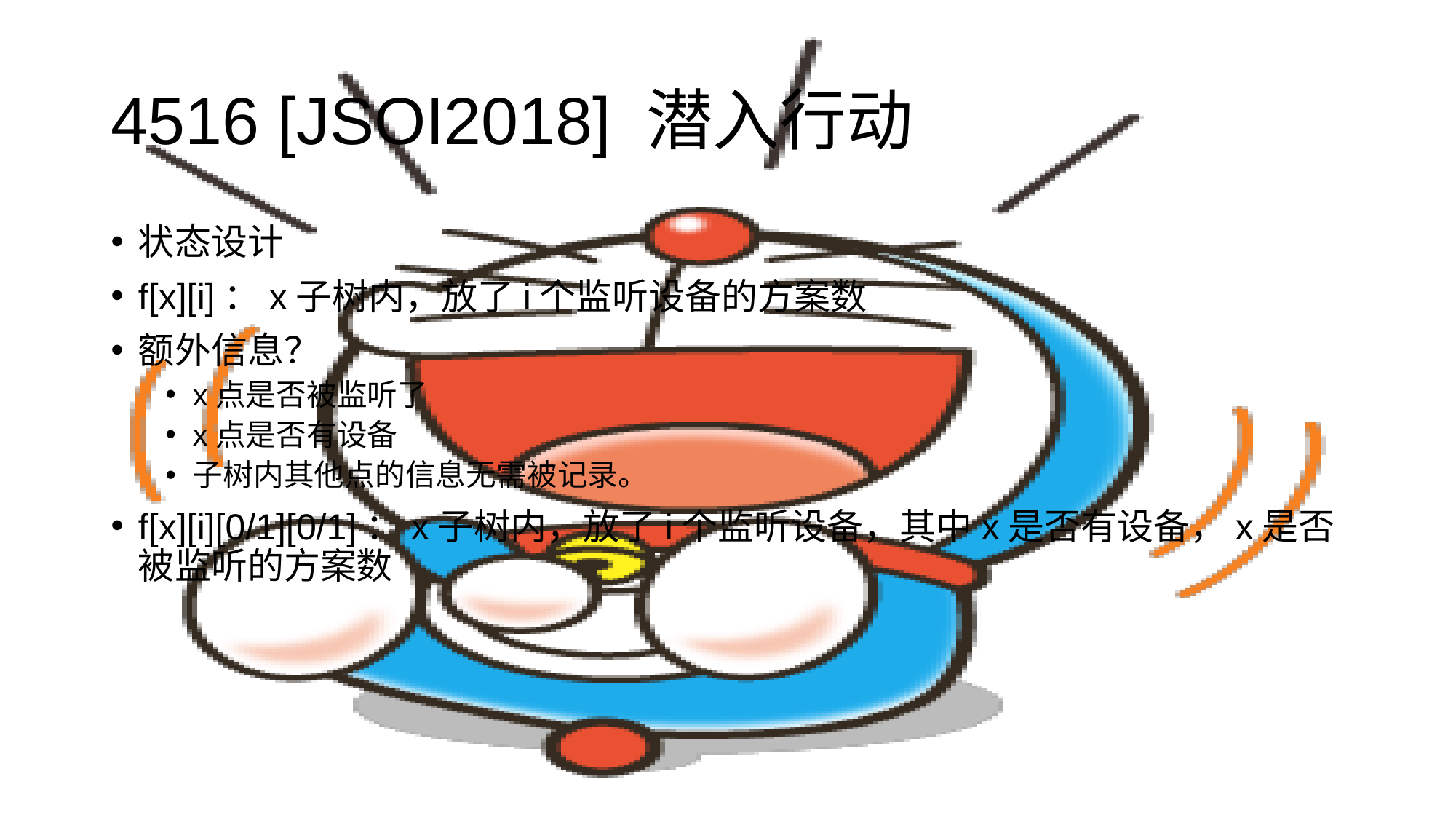

# 4516 [JSOI2018] 潜入行动
状态设计
f[x][i]：x子树内，放了i个监听设备的方案数
额外信息？
x点是否被监听了
x点是否有设备
子树内其他点的信息无需被记录。
f[x][i][0/1][0/1]：x子树内，放了i个监听设备，其中x是否有设备，x是否被监听的方案数